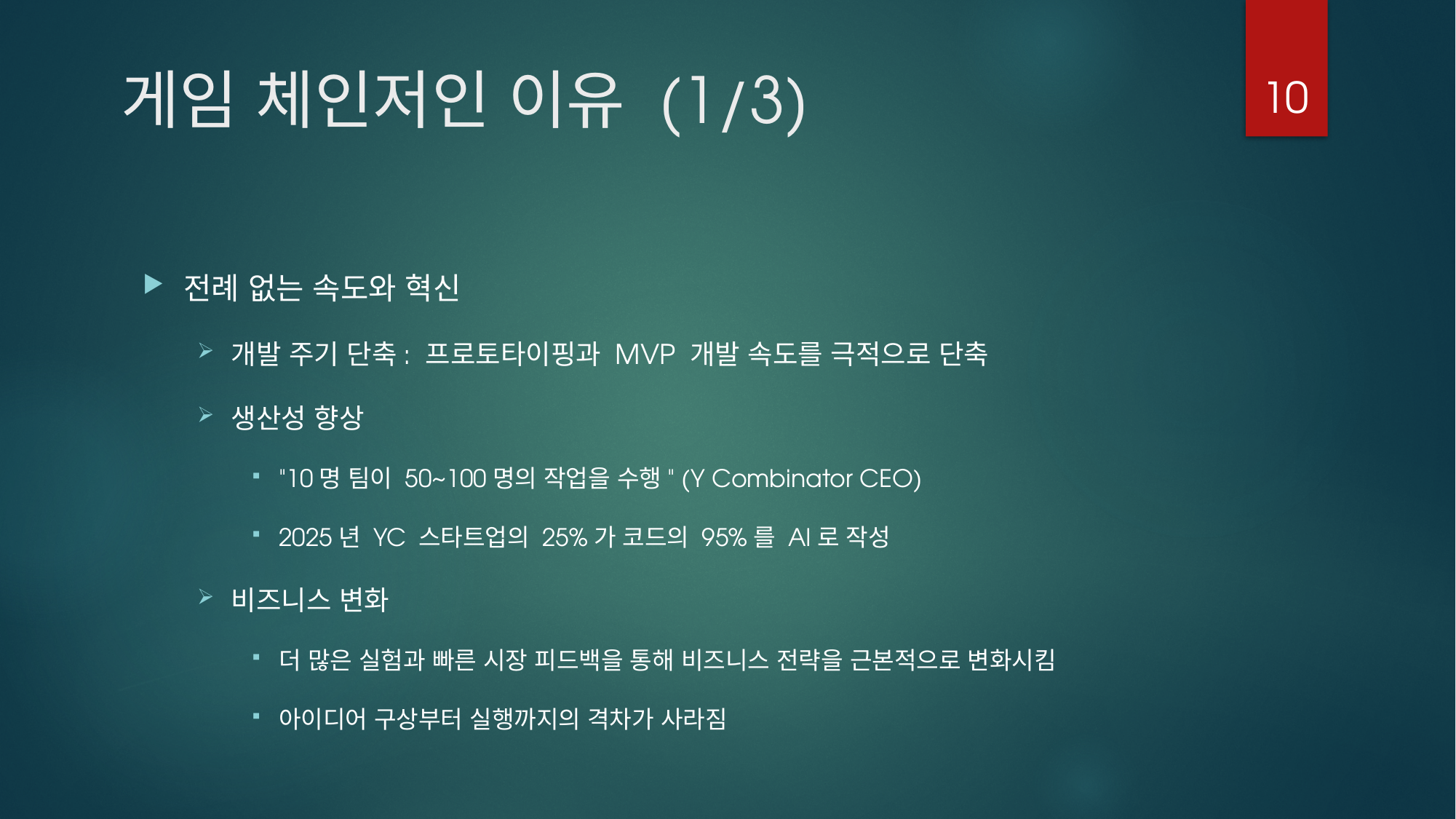

10
# 게임 체인저인 이유 (1/3)
전례 없는 속도와 혁신
개발 주기 단축: 프로토타이핑과 MVP 개발 속도를 극적으로 단축
생산성 향상
"10명 팀이 50~100명의 작업을 수행" (Y Combinator CEO)
2025년 YC 스타트업의 25%가 코드의 95%를 AI로 작성
비즈니스 변화
더 많은 실험과 빠른 시장 피드백을 통해 비즈니스 전략을 근본적으로 변화시킴
아이디어 구상부터 실행까지의 격차가 사라짐